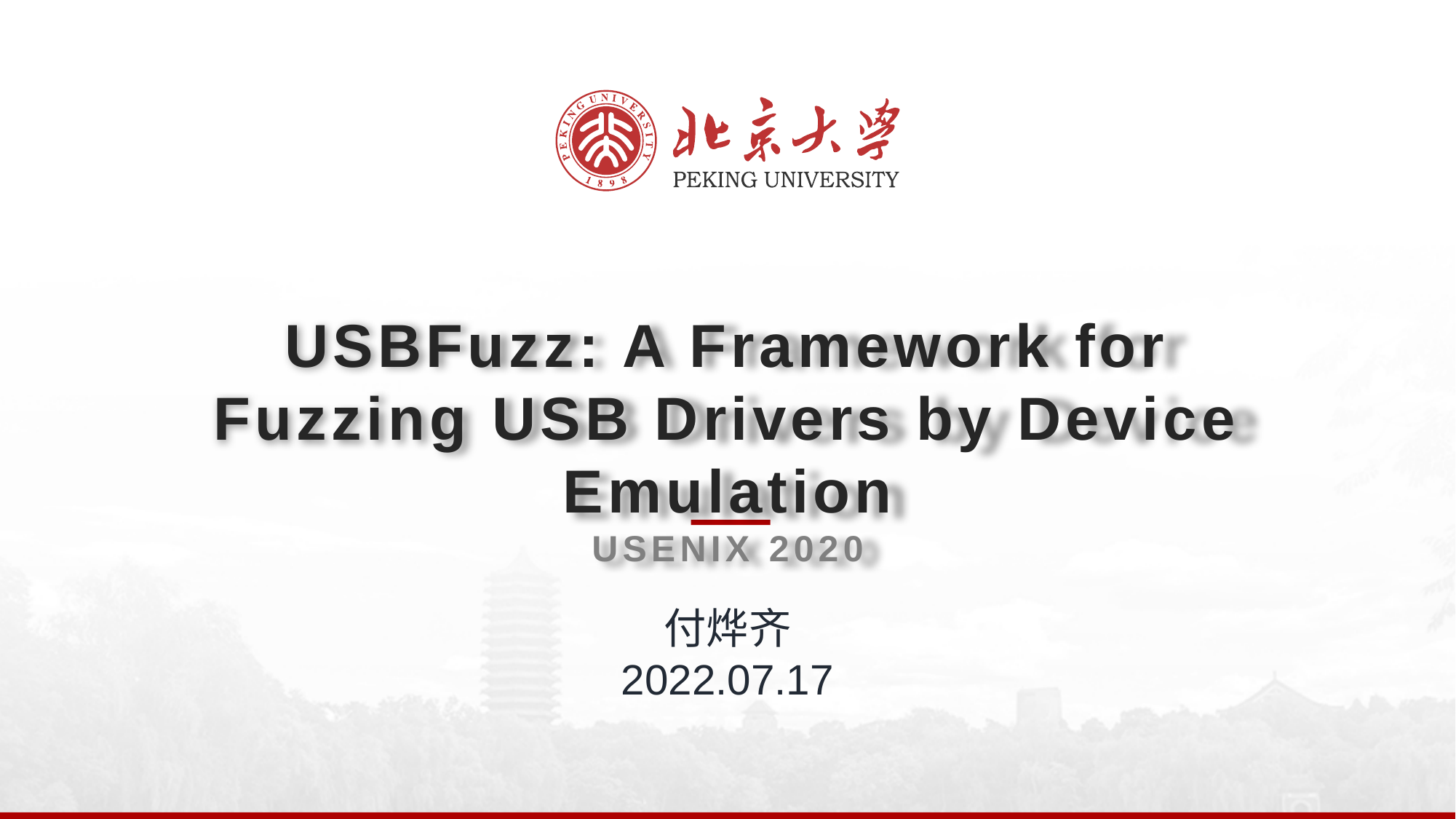

USBFuzz: A Framework for Fuzzing USB Drivers by Device Emulation
USENIX 2020

付烨齐 2022.07.17